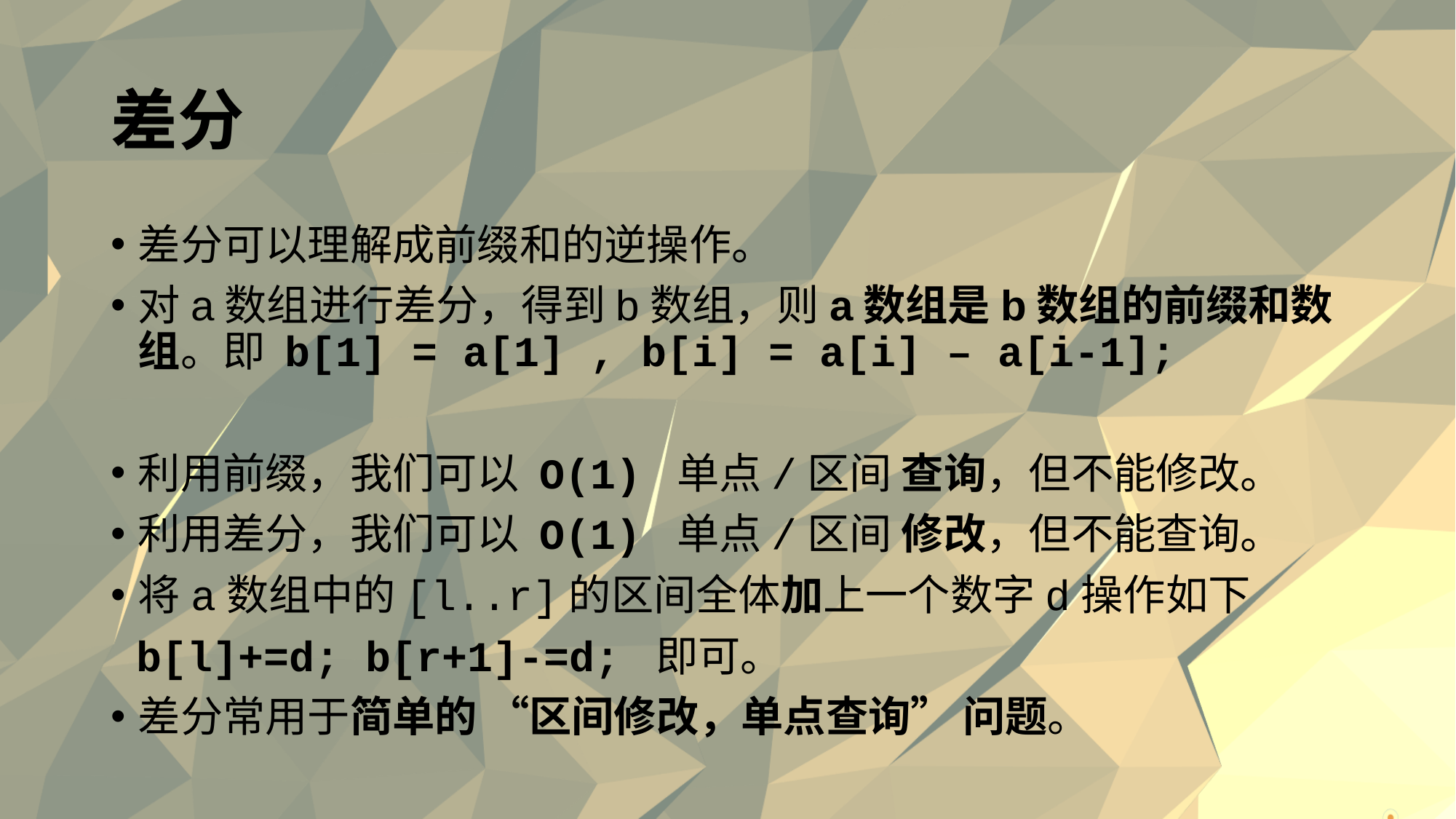

# 差分
差分可以理解成前缀和的逆操作。
对a数组进行差分，得到b数组，则a数组是b数组的前缀和数组。即 b[1] = a[1] , b[i] = a[i] – a[i-1];

利用前缀，我们可以 O(1) 单点/区间 查询，但不能修改。
利用差分，我们可以 O(1) 单点/区间 修改，但不能查询。
将a数组中的[l..r]的区间全体加上一个数字d操作如下
 b[l]+=d; b[r+1]-=d; 即可。
差分常用于简单的 “区间修改，单点查询” 问题。